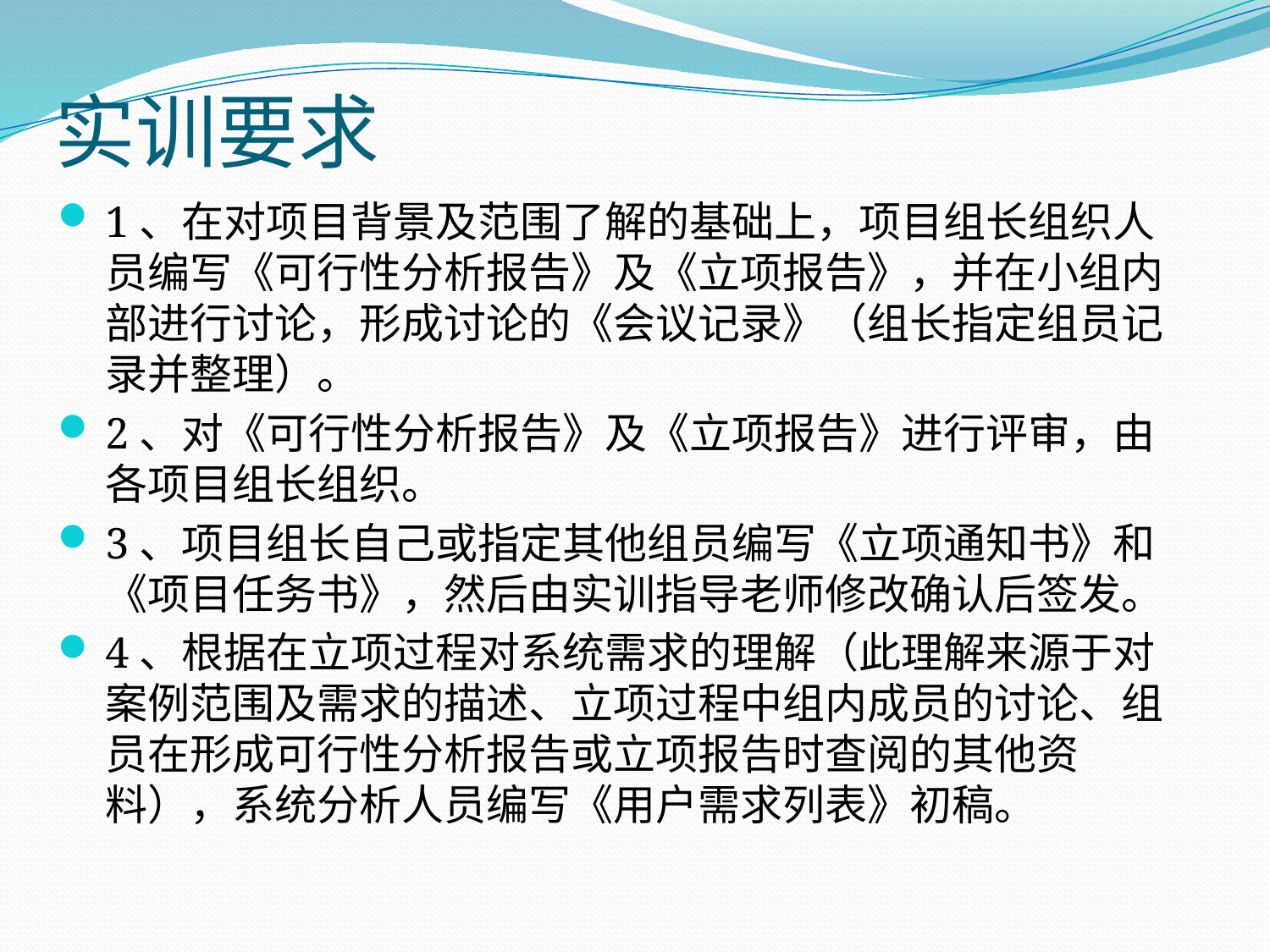

实训要求
1、在对项目背景及范围了解的基础上，项目组长组织人员编写《可行性分析报告》及《立项报告》，并在小组内部进行讨论，形成讨论的《会议记录》（组长指定组员记录并整理）。
2、对《可行性分析报告》及《立项报告》进行评审，由各项目组长组织。
3、项目组长自己或指定其他组员编写《立项通知书》和《项目任务书》，然后由实训指导老师修改确认后签发。
4、根据在立项过程对系统需求的理解（此理解来源于对案例范围及需求的描述、立项过程中组内成员的讨论、组员在形成可行性分析报告或立项报告时查阅的其他资料），系统分析人员编写《用户需求列表》初稿。